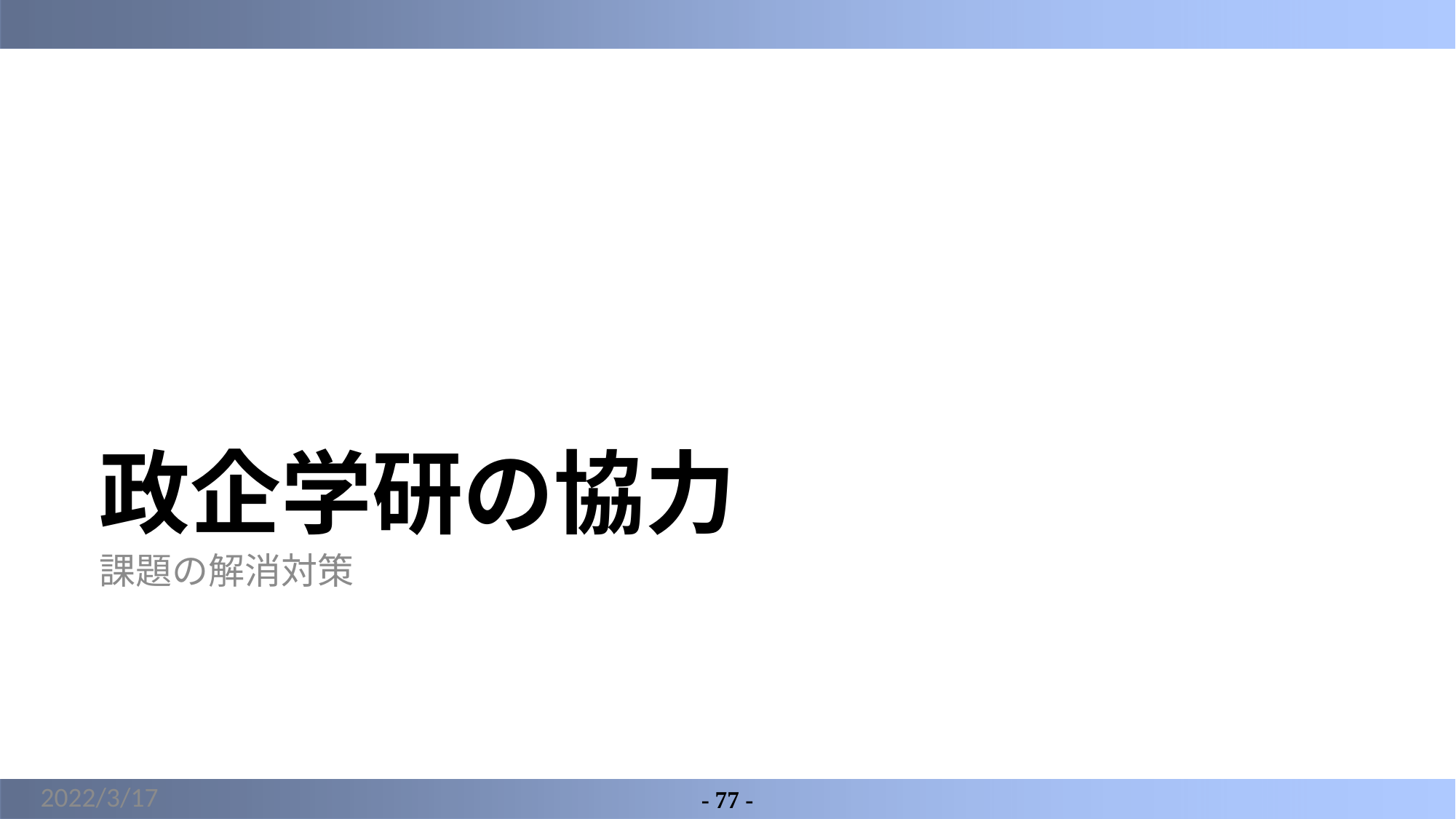

# 政企学研の協力
課題の解消対策
2022/3/17
- 77 -